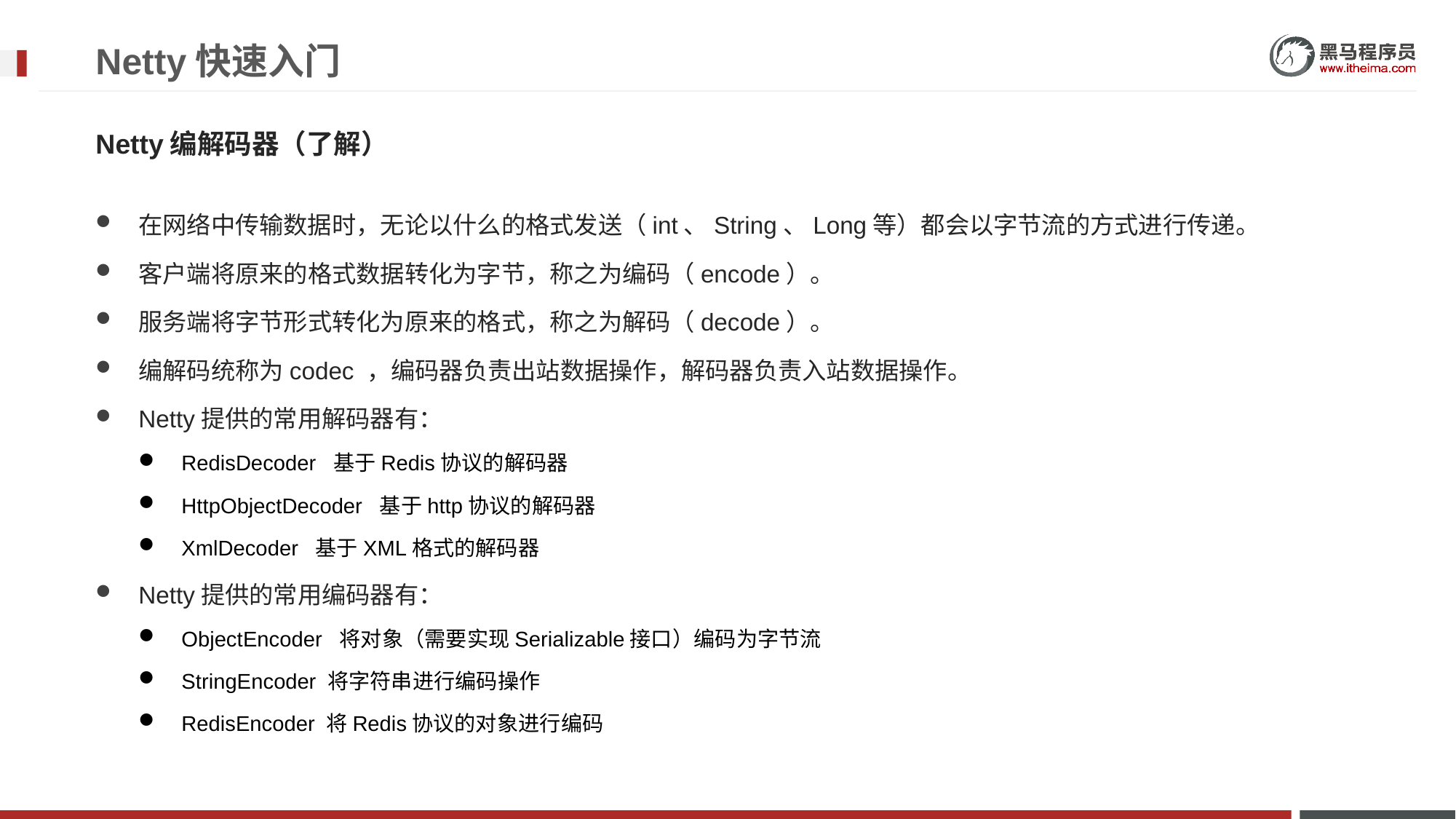

# Netty快速入门
Netty编解码器（了解）
在网络中传输数据时，无论以什么的格式发送（int、String、Long等）都会以字节流的方式进行传递。
客户端将原来的格式数据转化为字节，称之为编码（encode）。
服务端将字节形式转化为原来的格式，称之为解码（decode）。
编解码统称为codec ，编码器负责出站数据操作，解码器负责入站数据操作。
Netty提供的常用解码器有：
RedisDecoder  基于Redis协议的解码器
HttpObjectDecoder  基于http协议的解码器
XmlDecoder  基于XML格式的解码器
Netty提供的常用编码器有：
ObjectEncoder  将对象（需要实现Serializable接口）编码为字节流
StringEncoder 将字符串进行编码操作
RedisEncoder 将Redis协议的对象进行编码